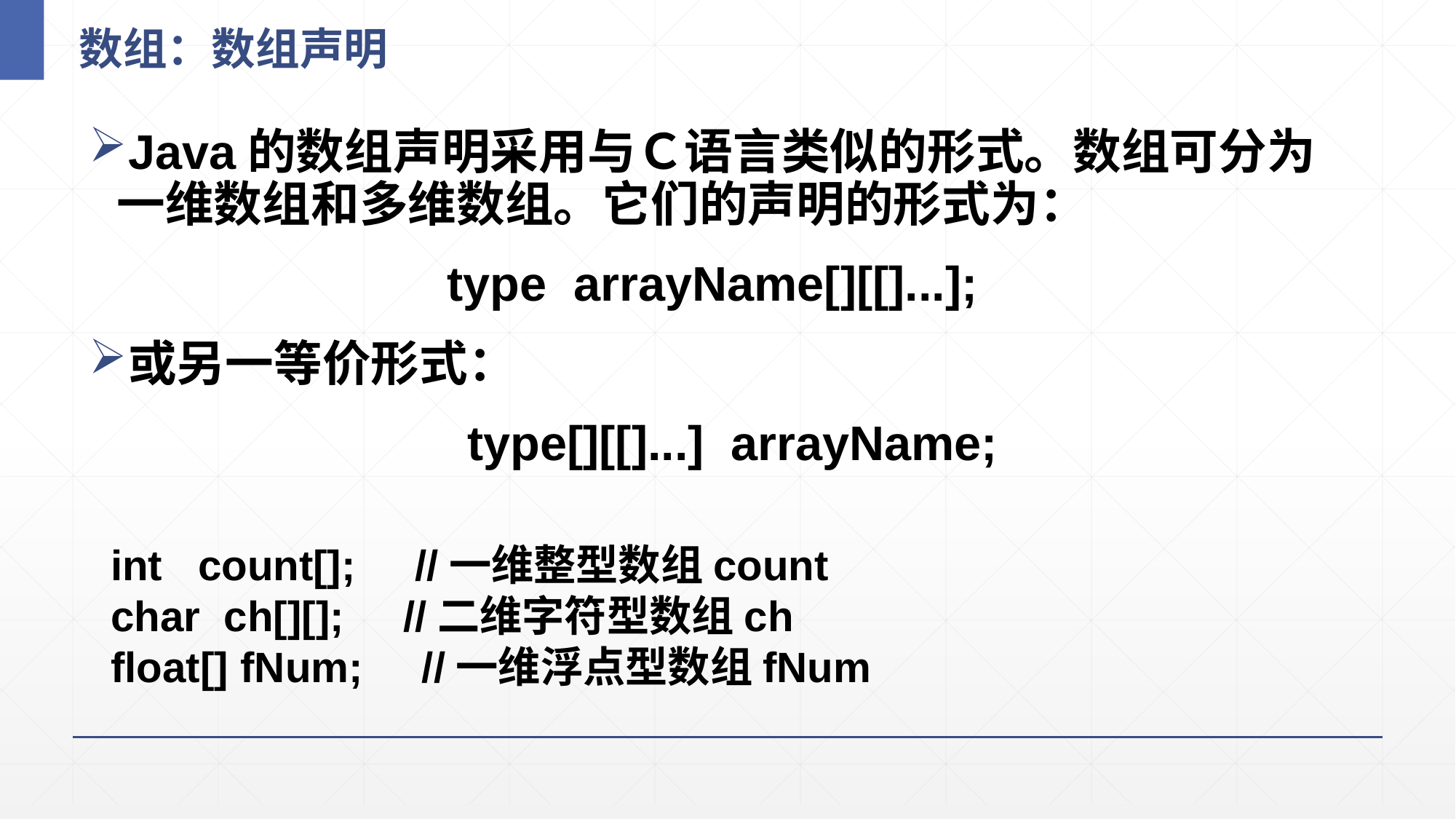

# 数组：数组声明
Java的数组声明采用与Ｃ语言类似的形式。数组可分为一维数组和多维数组。它们的声明的形式为：
	type  arrayName[][[]...];
或另一等价形式：
	type[][[]...]  arrayName;

int   count[];     //一维整型数组count
char  ch[][];     //二维字符型数组ch
float[] fNum;     //一维浮点型数组fNum